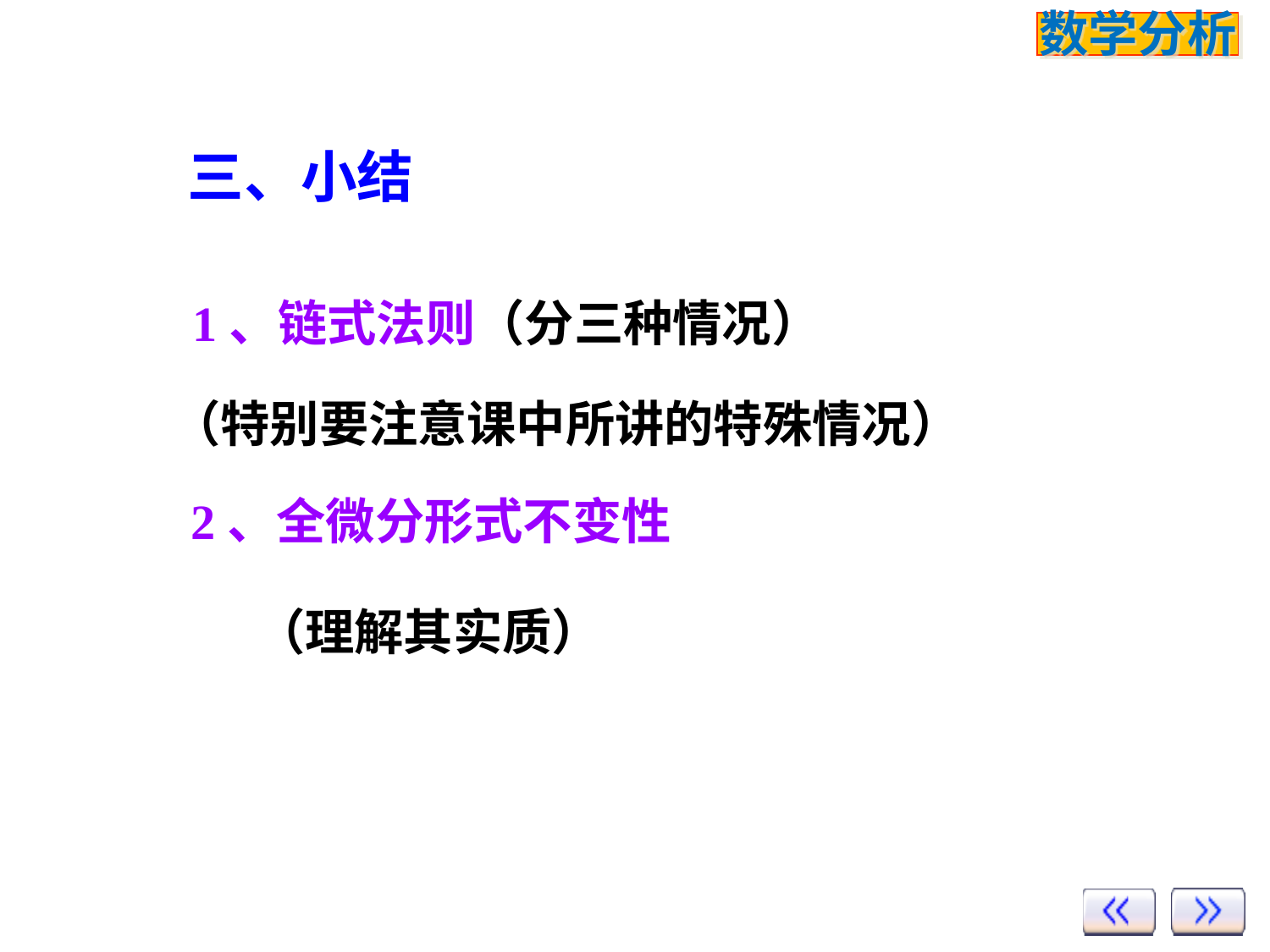

# 三、小结
1、链式法则（分三种情况）
（特别要注意课中所讲的特殊情况）
2、全微分形式不变性
（理解其实质）